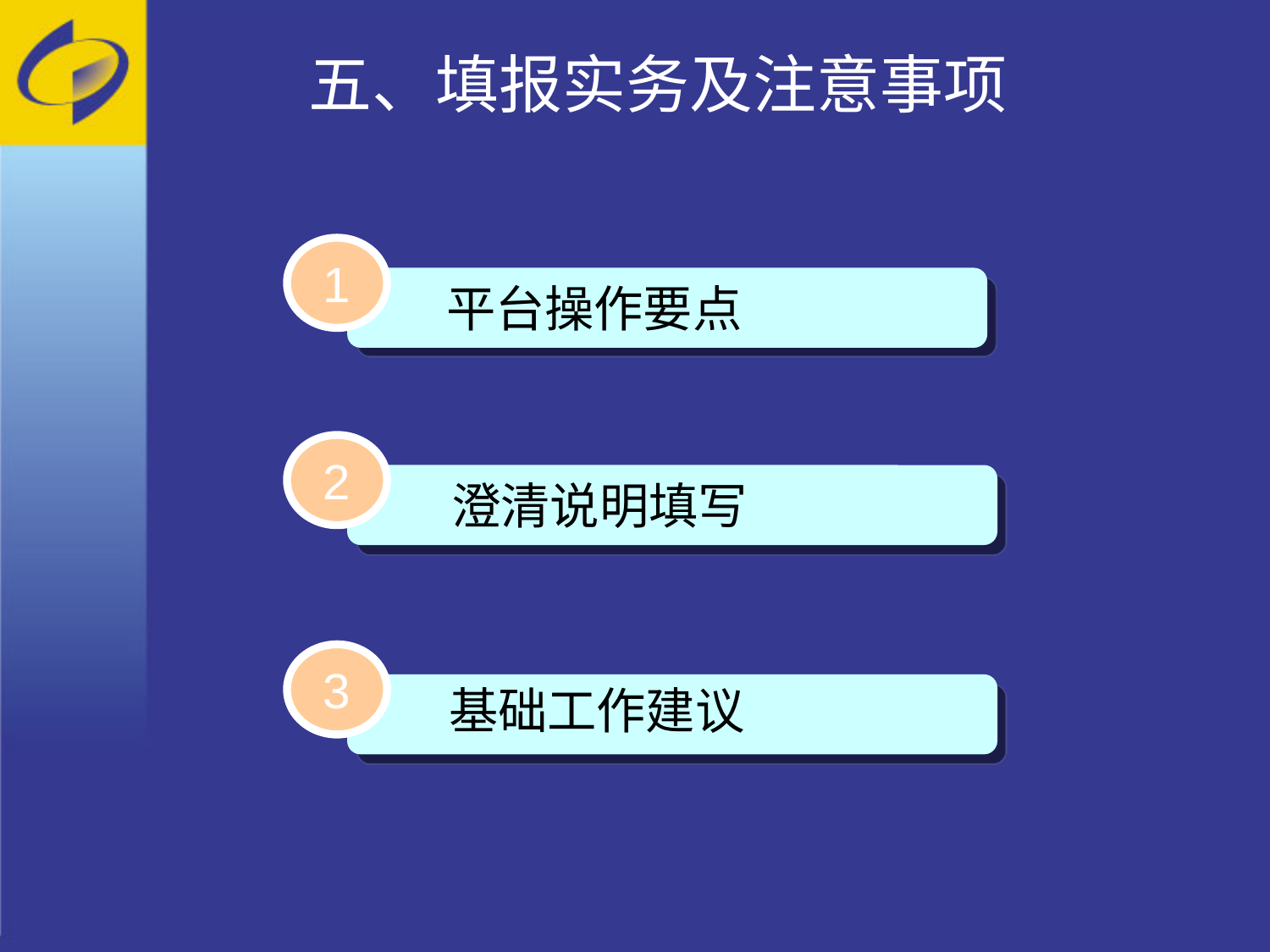

五、填报实务及注意事项
1

平台操作要点
2

澄清说明填写
3

基础工作建议